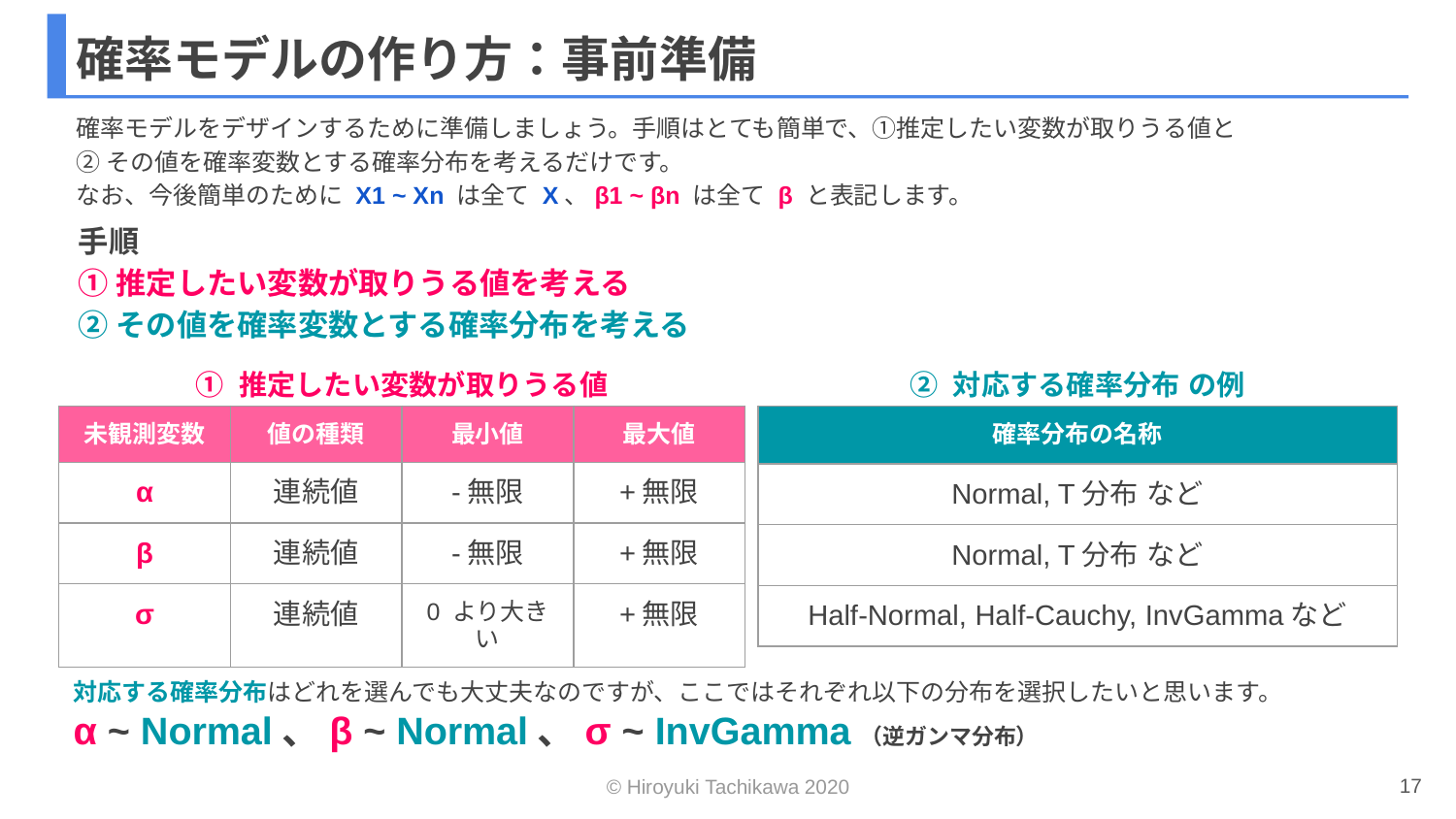

# 確率モデルの作り方：事前準備
確率モデルをデザインするために準備しましょう。手順はとても簡単で、①推定したい変数が取りうる値と
②その値を確率変数とする確率分布を考えるだけです。
なお、今後簡単のために X1 ~ Xn は全て X、β1 ~ βn は全て β と表記します。
手順
①推定したい変数が取りうる値を考える
②その値を確率変数とする確率分布を考える
① 推定したい変数が取りうる値
② 対応する確率分布 の例
| 未観測変数 | 値の種類 | 最小値 | 最大値 |
| --- | --- | --- | --- |
| α | 連続値 | -無限 | +無限 |
| β | 連続値 | -無限 | +無限 |
| σ | 連続値 | 0 より大きい | +無限 |
| 確率分布の名称 |
| --- |
| Normal, T分布 など |
| Normal, T分布 など |
| Half-Normal, Half-Cauchy, InvGammaなど |
対応する確率分布はどれを選んでも大丈夫なのですが、ここではそれぞれ以下の分布を選択したいと思います。
α ~ Normal、β ~ Normal、σ ~ InvGamma（逆ガンマ分布）
17